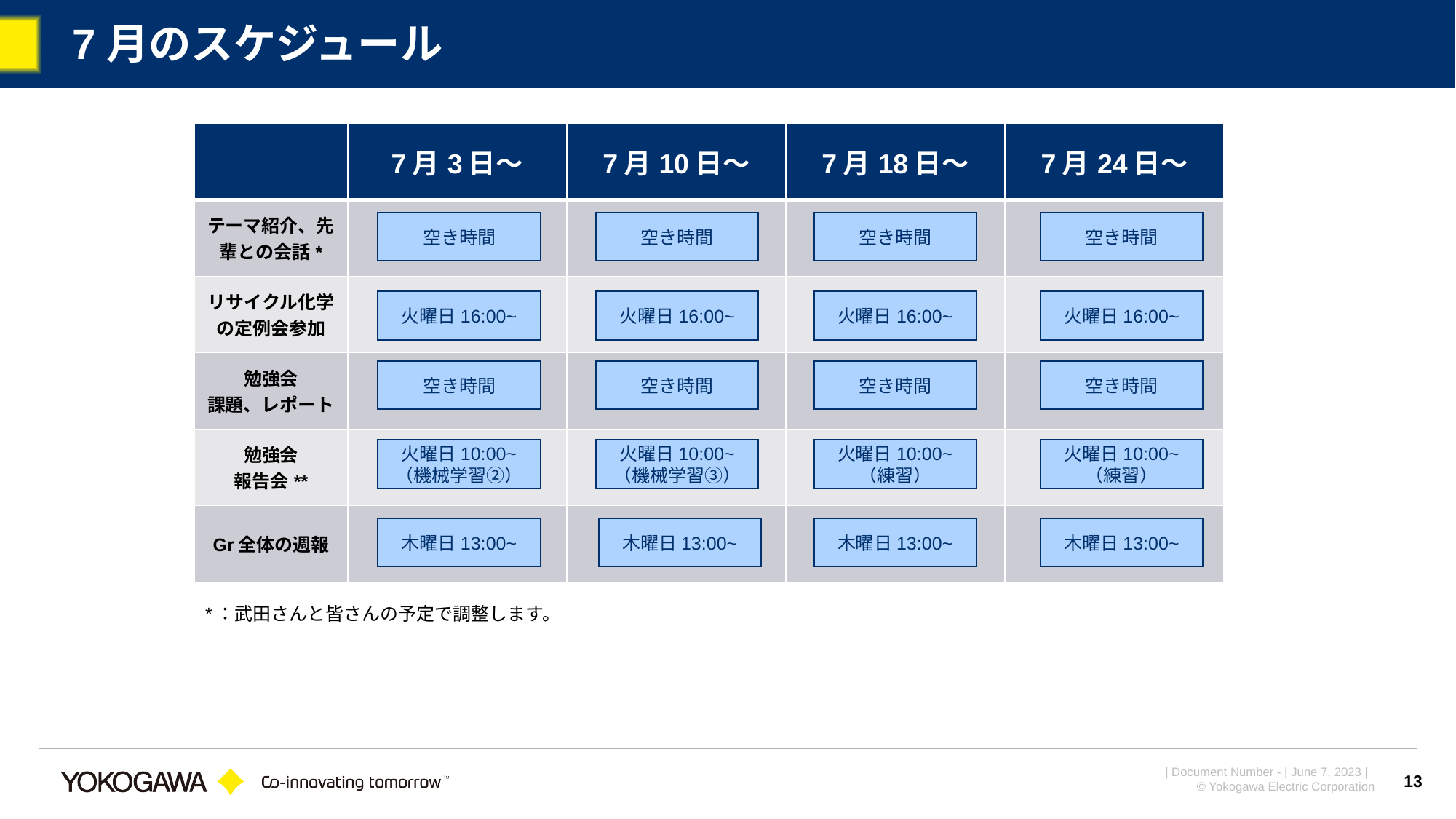

# 7月のスケジュール
|  | 7月3日～ | 7月10日～ | 7月18日～ | 7月24日～ |
| --- | --- | --- | --- | --- |
| テーマ紹介、先輩との会話\* |  |  |  |  |
| リサイクル化学の定例会参加 |  |  |  |  |
| 勉強会 課題、レポート |  |  |  |  |
| 勉強会 報告会\*\* |  |  |  |  |
| Gr全体の週報 |  |  |  |  |
空き時間
空き時間
空き時間
空き時間
火曜日16:00~
火曜日16:00~
火曜日16:00~
火曜日16:00~
空き時間
空き時間
空き時間
空き時間
火曜日10:00~
（機械学習②）
火曜日10:00~
（機械学習③）
火曜日10:00~
（練習）
火曜日10:00~
（練習）
木曜日13:00~
木曜日13:00~
木曜日13:00~
木曜日13:00~
*：武田さんと皆さんの予定で調整します。
13